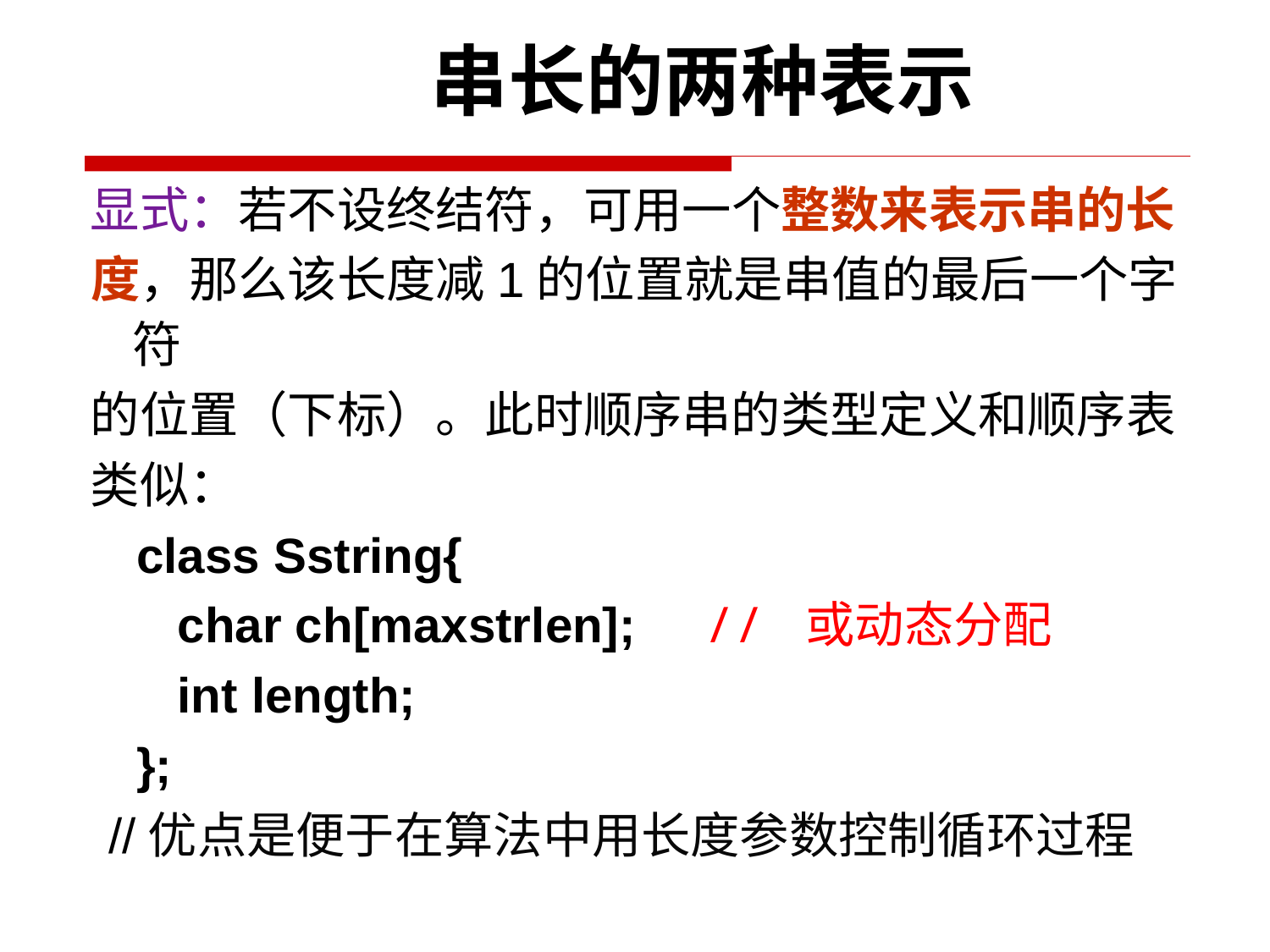

串长的两种表示
 显式：若不设终结符，可用一个整数来表示串的长
 度，那么该长度减1的位置就是串值的最后一个字符
 的位置（下标）。此时顺序串的类型定义和顺序表
 类似：
     class Sstring{
        char ch[maxstrlen];     // 或动态分配
        int length;
     };
   //优点是便于在算法中用长度参数控制循环过程